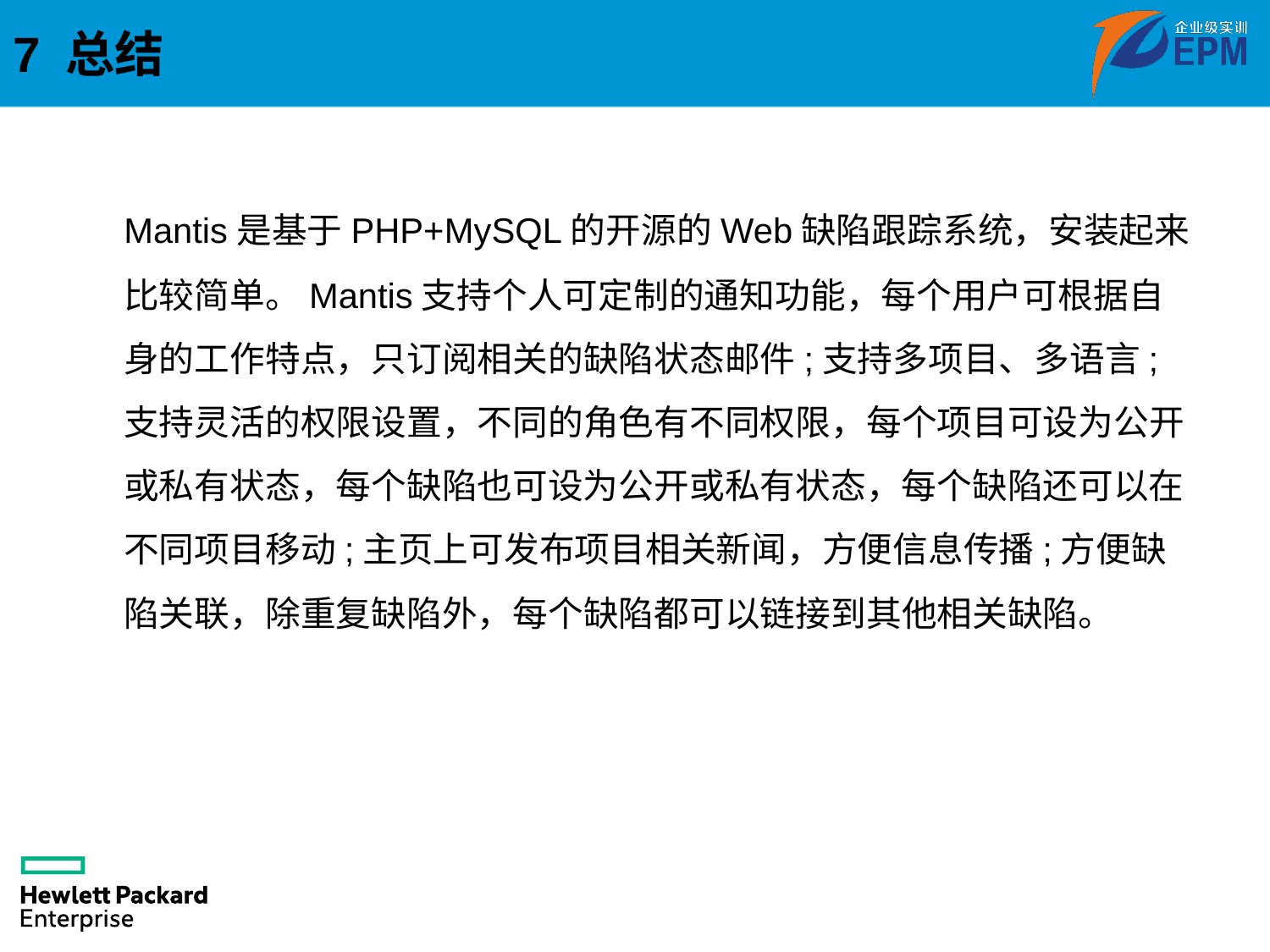

# 7 总结
	Mantis是基于PHP+MySQL的开源的Web缺陷跟踪系统，安装起来比较简单。Mantis支持个人可定制的通知功能，每个用户可根据自身的工作特点，只订阅相关的缺陷状态邮件;支持多项目、多语言;支持灵活的权限设置，不同的角色有不同权限，每个项目可设为公开或私有状态，每个缺陷也可设为公开或私有状态，每个缺陷还可以在不同项目移动;主页上可发布项目相关新闻，方便信息传播;方便缺陷关联，除重复缺陷外，每个缺陷都可以链接到其他相关缺陷。